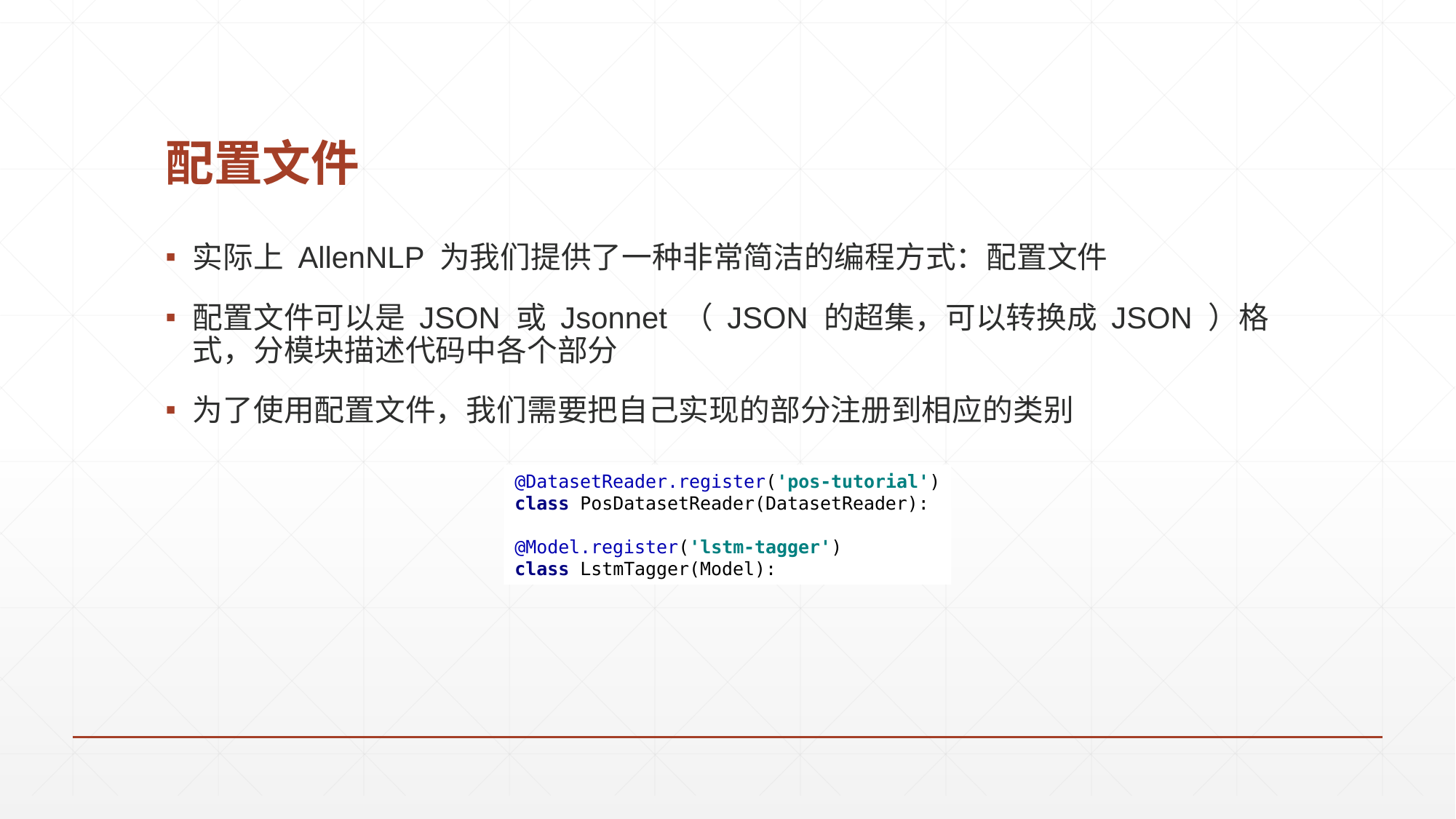

# 配置文件
实际上 AllenNLP 为我们提供了一种非常简洁的编程方式：配置文件
配置文件可以是 JSON 或 Jsonnet （ JSON 的超集，可以转换成 JSON ）格式，分模块描述代码中各个部分
为了使用配置文件，我们需要把自己实现的部分注册到相应的类别
@DatasetReader.register('pos-tutorial')
class PosDatasetReader(DatasetReader):

@Model.register('lstm-tagger')
class LstmTagger(Model):